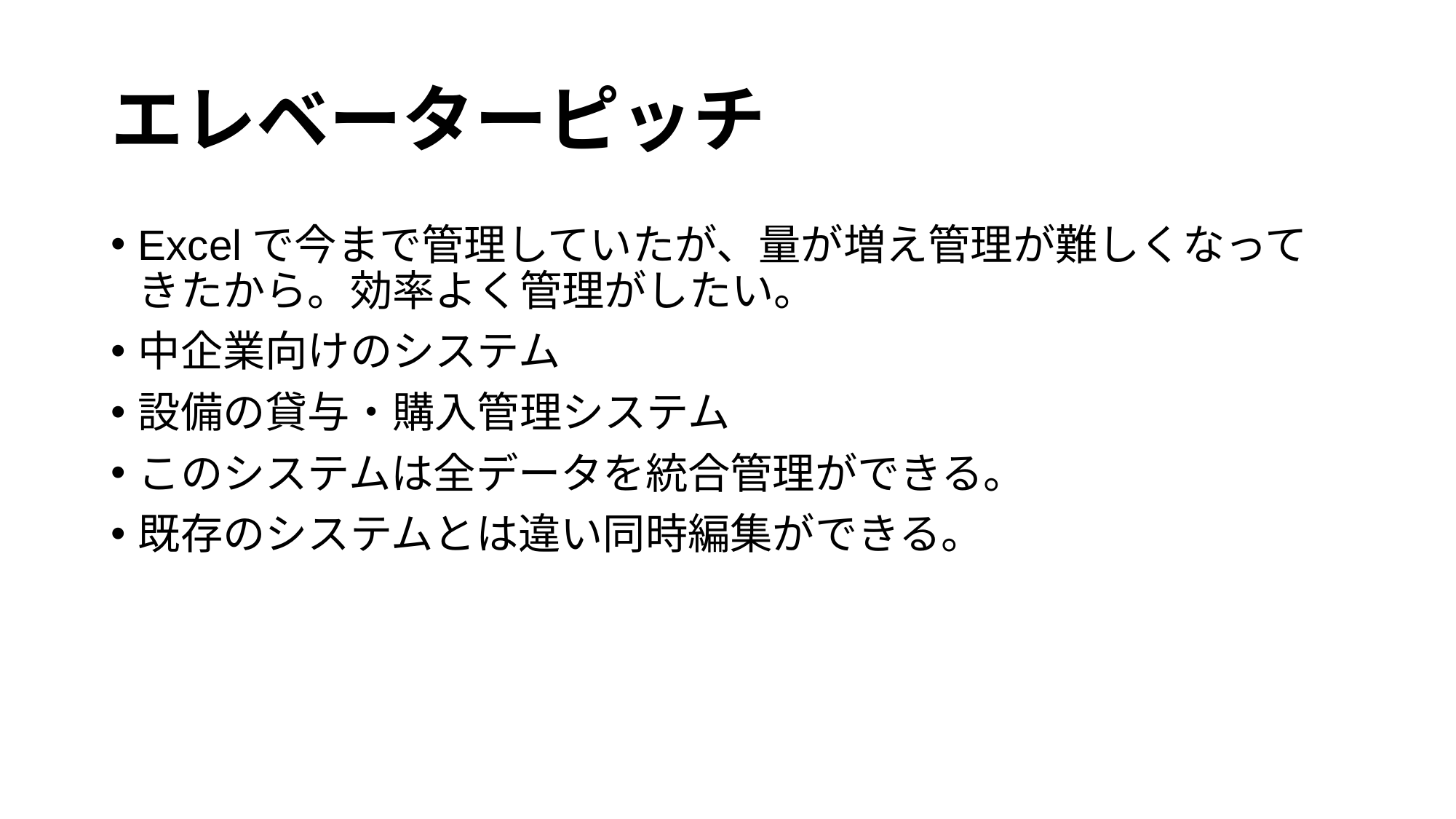

# エレベーターピッチ
Excelで今まで管理していたが、量が増え管理が難しくなってきたから。効率よく管理がしたい。
中企業向けのシステム
設備の貸与・購入管理システム
このシステムは全データを統合管理ができる。
既存のシステムとは違い同時編集ができる。